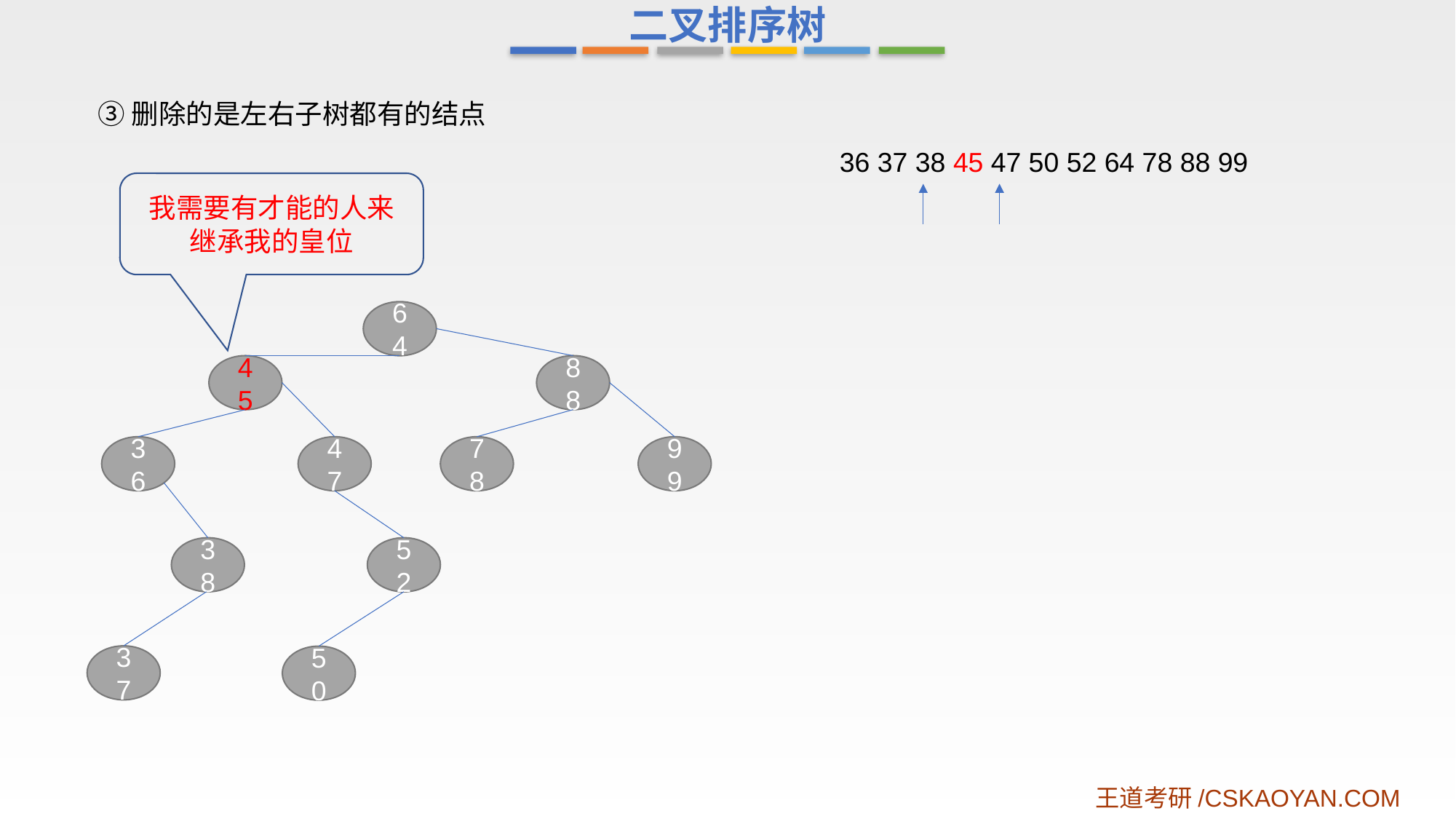

二叉排序树

③删除的是左右子树都有的结点
36 37 38 45 47 50 52 64 78 88 99
我需要有才能的人来继承我的皇位
64
45
88
36
47
78
99
38
52
37
50
王道考研/CSKAOYAN.COM